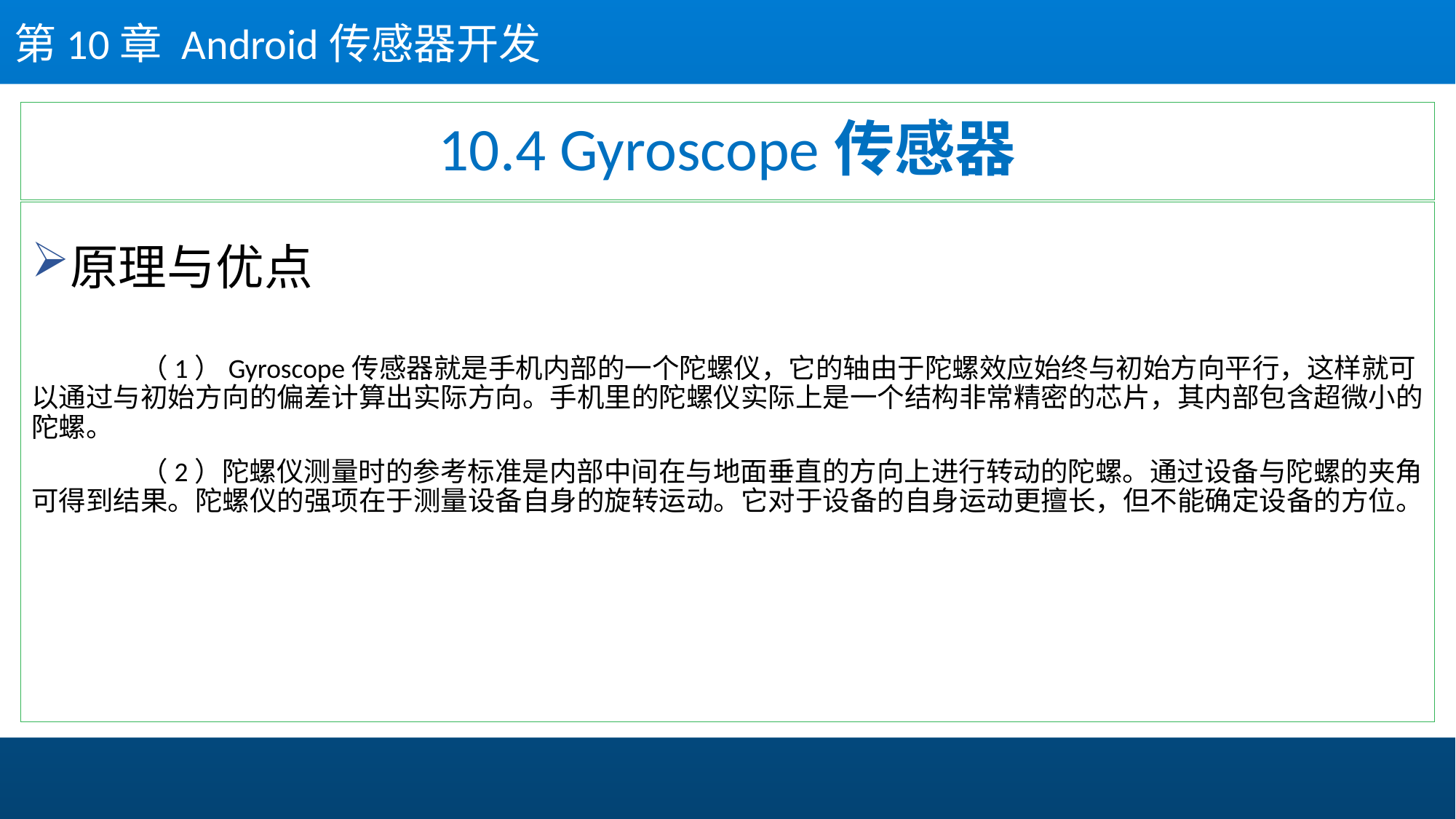

第10章 Android传感器开发

# 10.4 Gyroscope传感器
原理与优点

	（1）Gyroscope传感器就是手机内部的一个陀螺仪，它的轴由于陀螺效应始终与初始方向平行，这样就可以通过与初始方向的偏差计算出实际方向。手机里的陀螺仪实际上是一个结构非常精密的芯片，其内部包含超微小的陀螺。
	（2）陀螺仪测量时的参考标准是内部中间在与地面垂直的方向上进行转动的陀螺。通过设备与陀螺的夹角可得到结果。陀螺仪的强项在于测量设备自身的旋转运动。它对于设备的自身运动更擅长，但不能确定设备的方位。